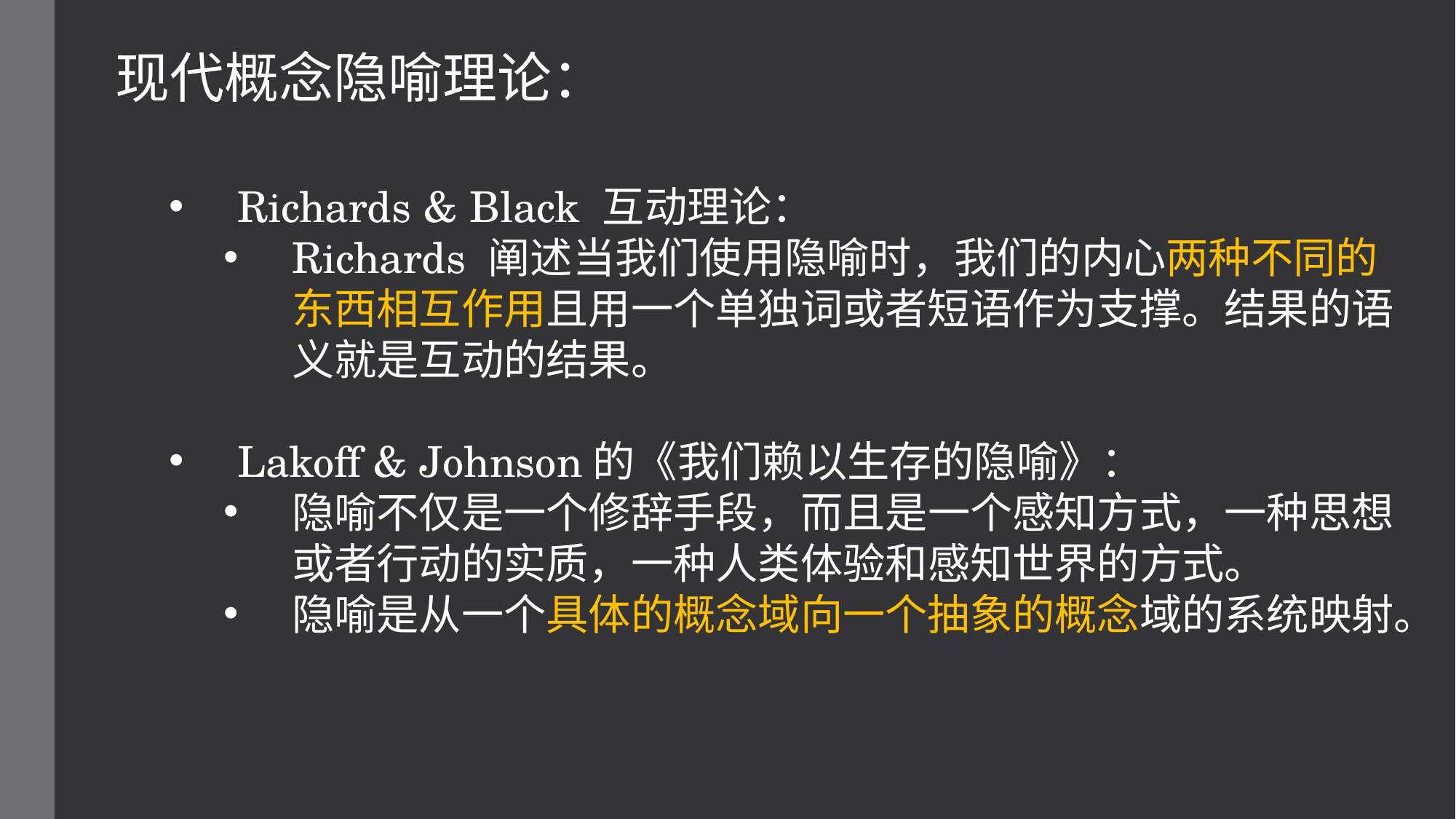

现代概念隐喻理论：
Richards & Black 互动理论：
Richards 阐述当我们使用隐喻时，我们的内心两种不同的东西相互作用且用一个单独词或者短语作为支撑。结果的语义就是互动的结果。

Lakoff & Johnson的《我们赖以生存的隐喻》：
隐喻不仅是一个修辞手段，而且是一个感知方式，一种思想或者行动的实质，一种人类体验和感知世界的方式。
隐喻是从一个具体的概念域向一个抽象的概念域的系统映射。